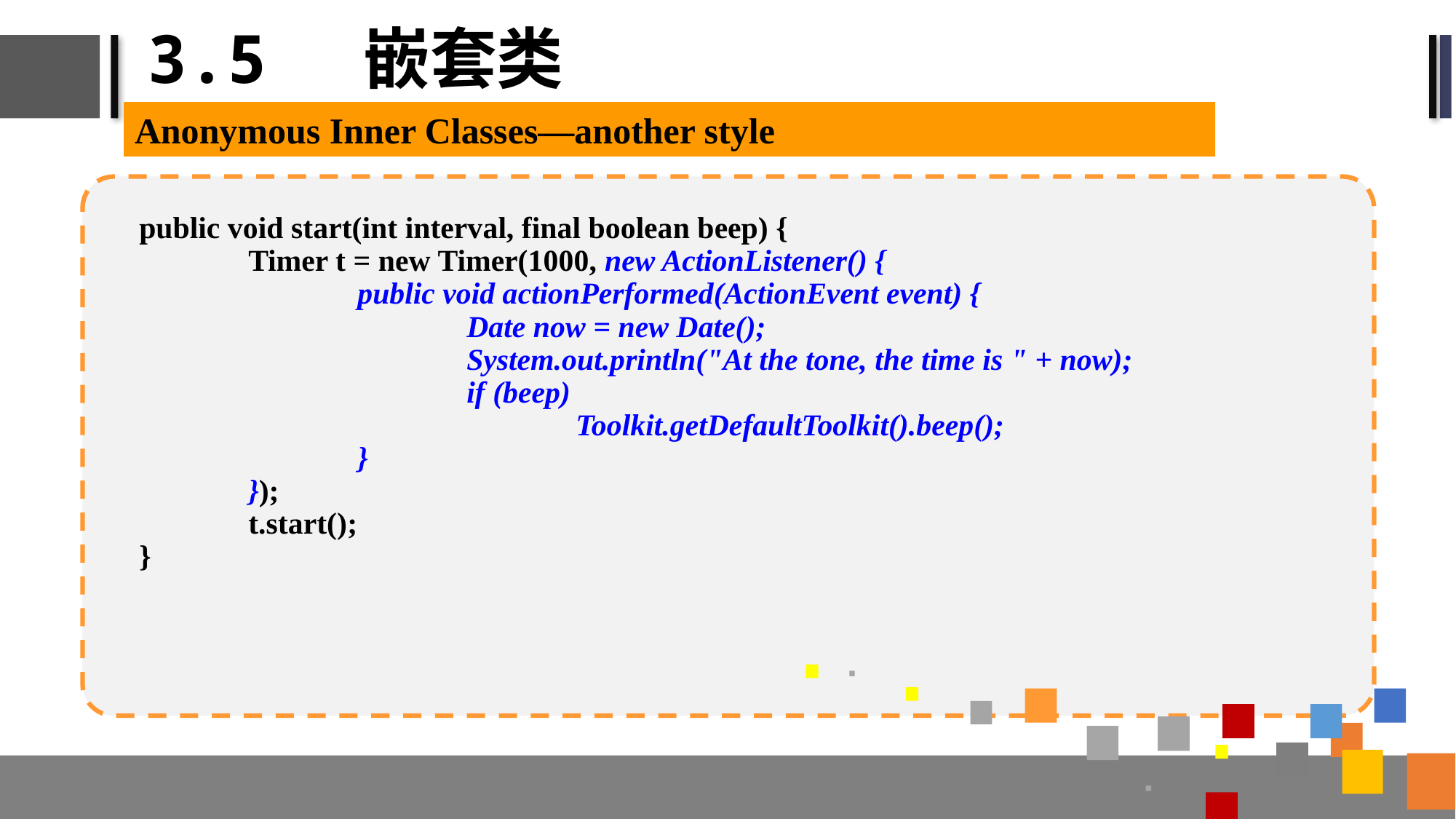

# 3.5  嵌套类
Anonymous Inner Classes—another style

public void start(int interval, final boolean beep) {
	Timer t = new Timer(1000, new ActionListener() {
		public void actionPerformed(ActionEvent event) {
			Date now = new Date();
			System.out.println("At the tone, the time is " + now);
			if (beep)
				Toolkit.getDefaultToolkit().beep();
		}
	});
	t.start();
}